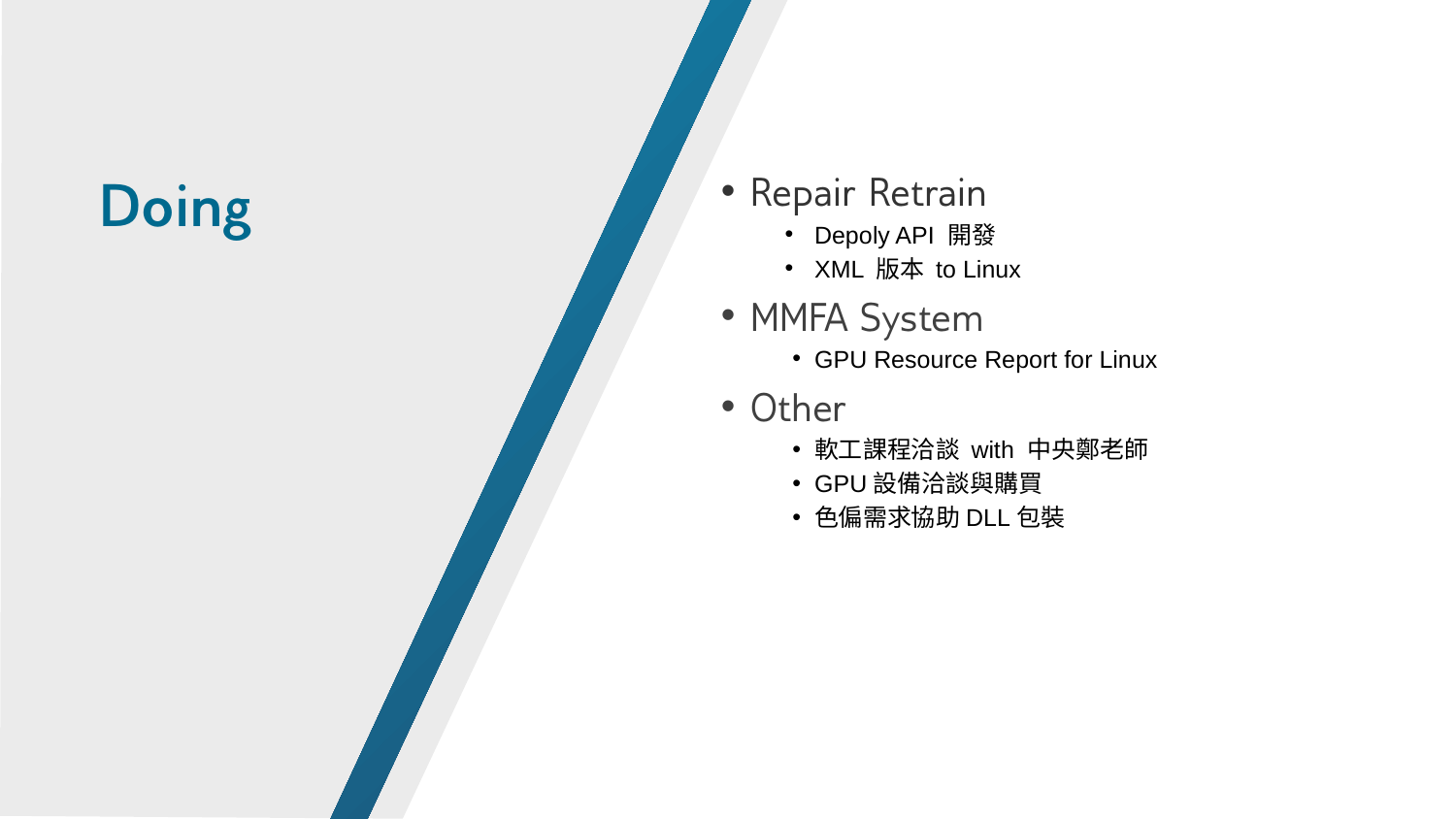

Doing
Repair Retrain
Depoly API 開發
XML 版本 to Linux
MMFA System
GPU Resource Report for Linux
Other
軟工課程洽談 with 中央鄭老師
GPU設備洽談與購買
色偏需求協助DLL包裝